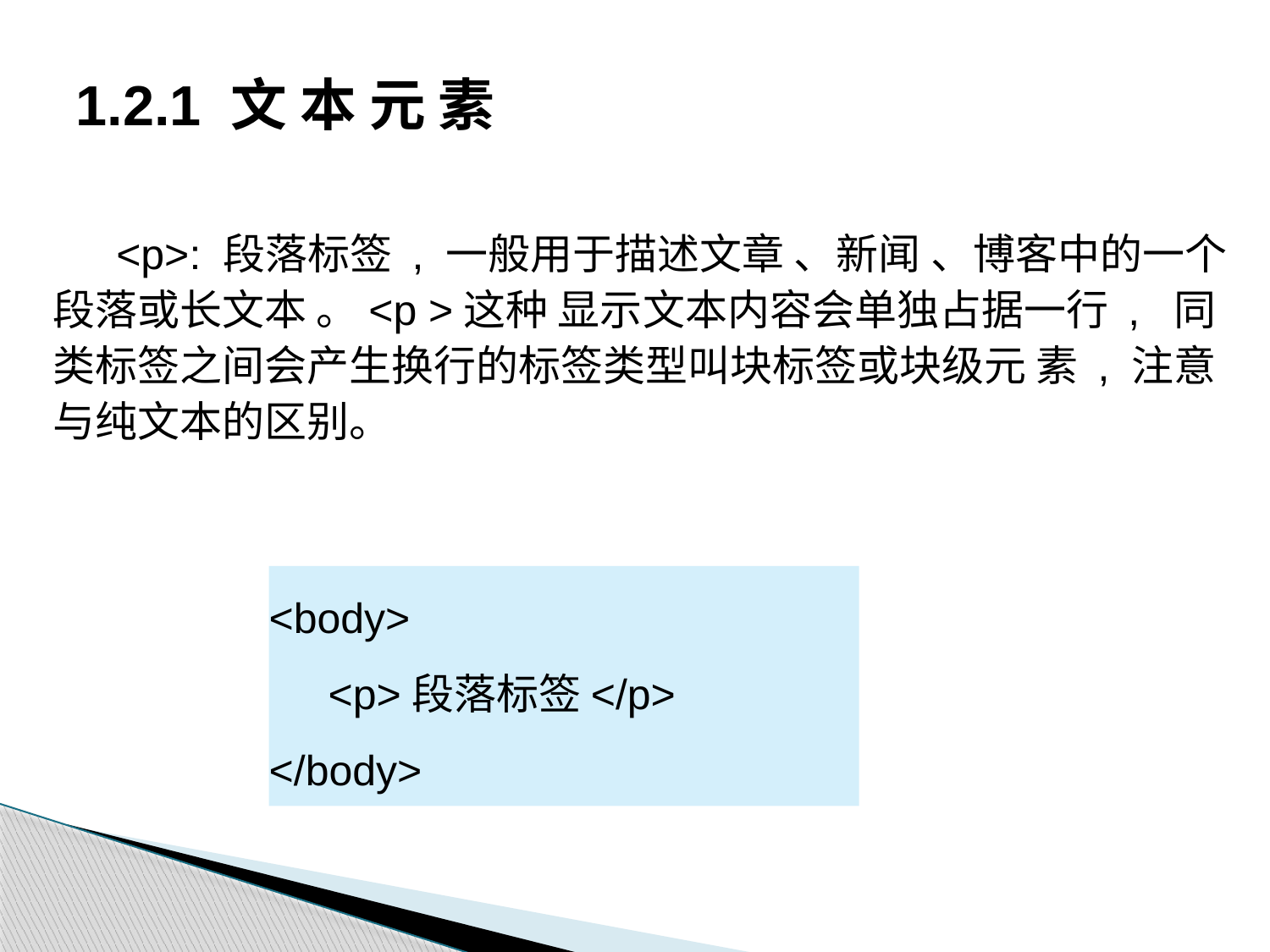

# 1.2.1 文 本 元 素
<p>: 段落标签 , 一般用于描述文章 、新闻 、博客中的一个段落或长文本 。<p >这种 显示文本内容会单独占据一行 ,  同类标签之间会产生换行的标签类型叫块标签或块级元 素 , 注意与纯文本的区别。
<body>
     <p>段落标签</p>
</body>